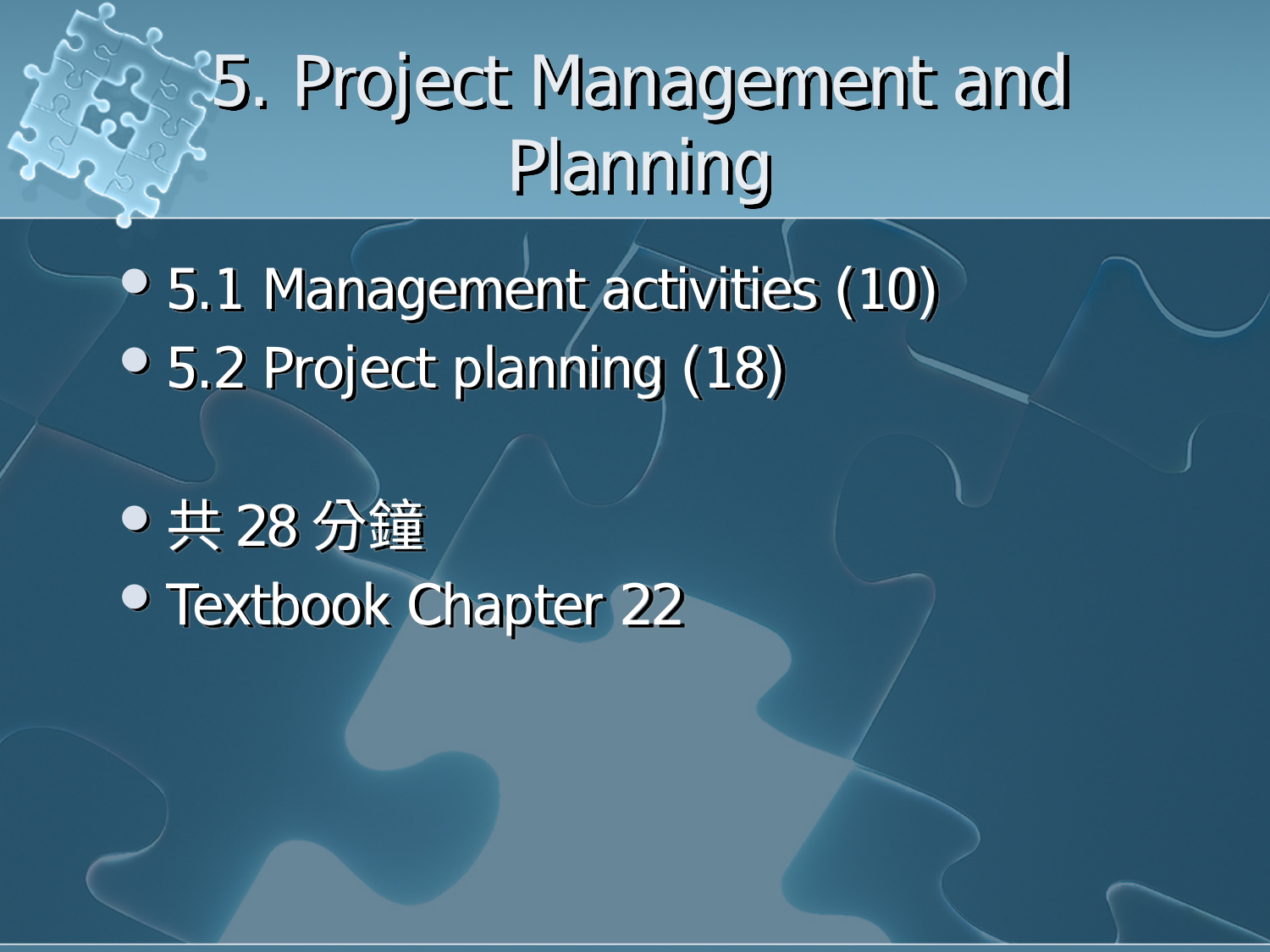

# 5. Project Management and Planning
5.1 Management activities (10)
5.2 Project planning (18)

共28分鐘
Textbook Chapter 22